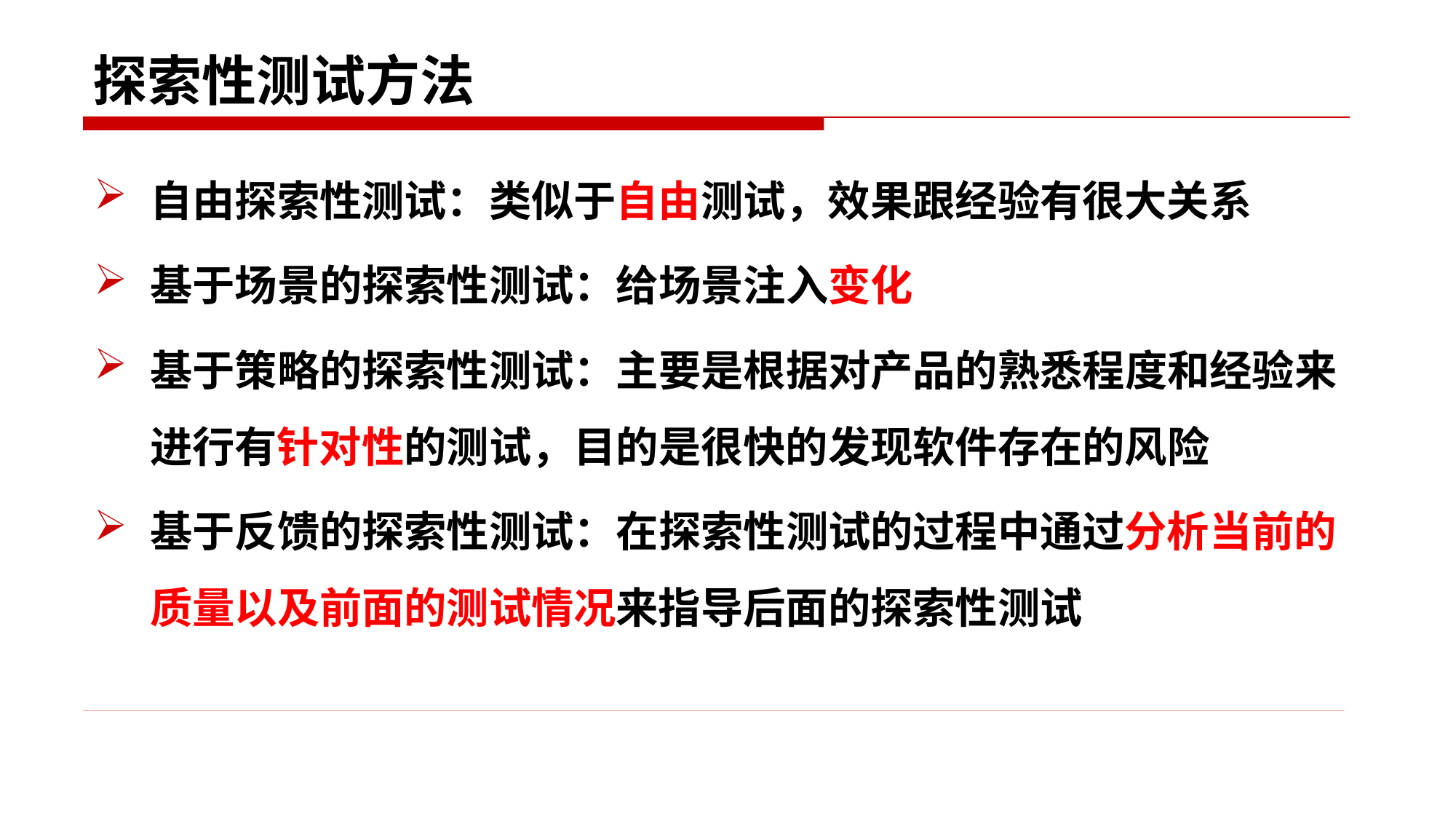

# 探索性测试方法
自由探索性测试：类似于自由测试，效果跟经验有很大关系
基于场景的探索性测试：给场景注入变化
基于策略的探索性测试：主要是根据对产品的熟悉程度和经验来进行有针对性的测试，目的是很快的发现软件存在的风险
基于反馈的探索性测试：在探索性测试的过程中通过分析当前的质量以及前面的测试情况来指导后面的探索性测试